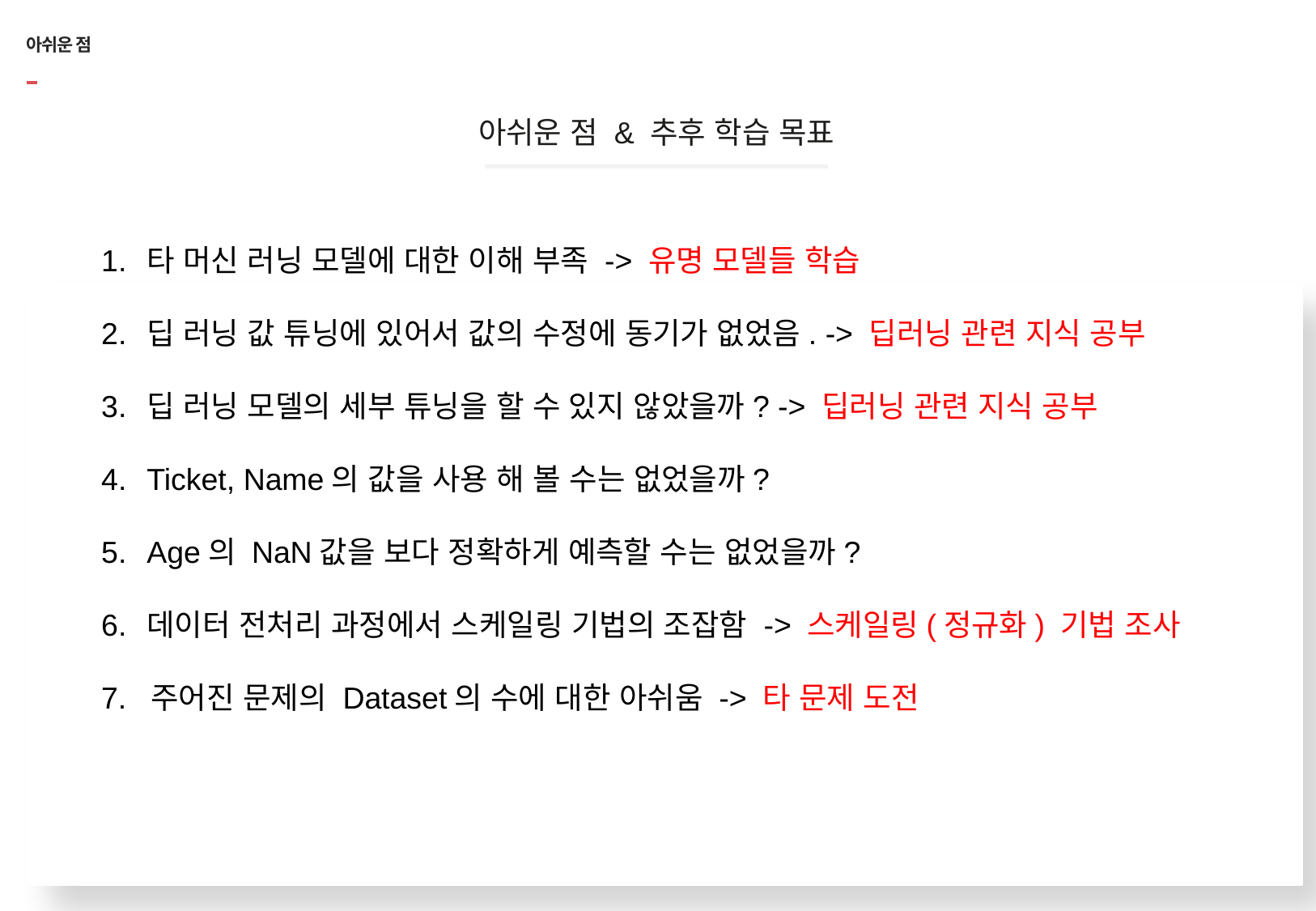

# 아쉬운 점
아쉬운 점 & 추후 학습 목표
타 머신 러닝 모델에 대한 이해 부족 -> 유명 모델들 학습

딥 러닝 값 튜닝에 있어서 값의 수정에 동기가 없었음. -> 딥러닝 관련 지식 공부

딥 러닝 모델의 세부 튜닝을 할 수 있지 않았을까? -> 딥러닝 관련 지식 공부

Ticket, Name의 값을 사용 해 볼 수는 없었을까?

Age의 NaN값을 보다 정확하게 예측할 수는 없었을까?

데이터 전처리 과정에서 스케일링 기법의 조잡함 -> 스케일링(정규화) 기법 조사

7.  주어진 문제의 Dataset의 수에 대한 아쉬움 -> 타 문제 도전